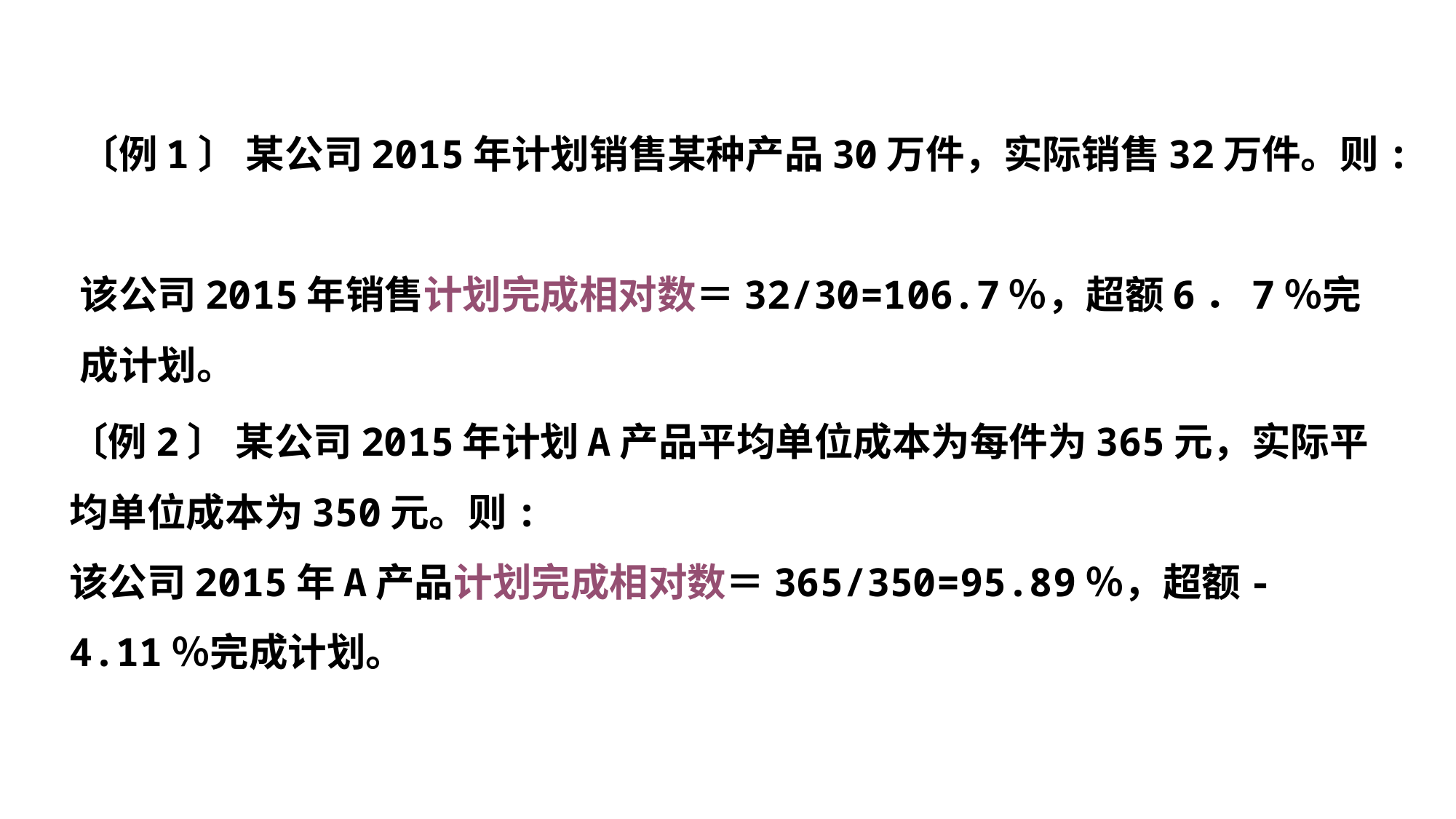

# 〔例1〕 某公司2015年计划销售某种产品30万件，实际销售32万件。则: 该公司2015年销售计划完成相对数＝32/30=106.7％，超额6．7％完成计划。
〔例2〕 某公司2015年计划A产品平均单位成本为每件为365元，实际平均单位成本为350元。则:
该公司2015年A产品计划完成相对数＝365/350=95.89％，超额-4.11％完成计划。